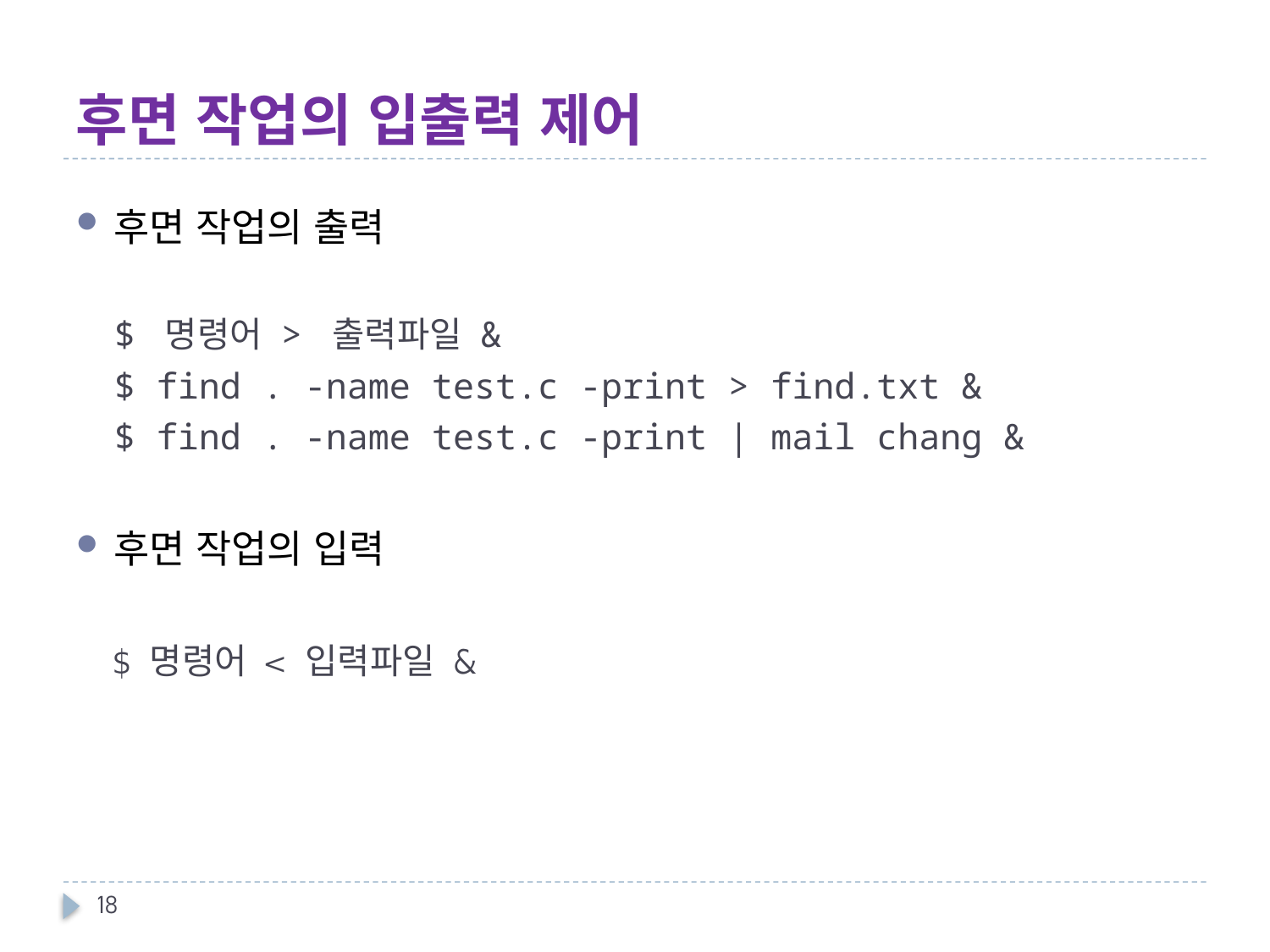

# 후면 작업의 입출력 제어
후면 작업의 출력

$ 명령어 > 출력파일 &
$ find . -name test.c -print > find.txt &
$ find . -name test.c -print | mail chang &

후면 작업의 입력

$ 명령어 < 입력파일 &
18